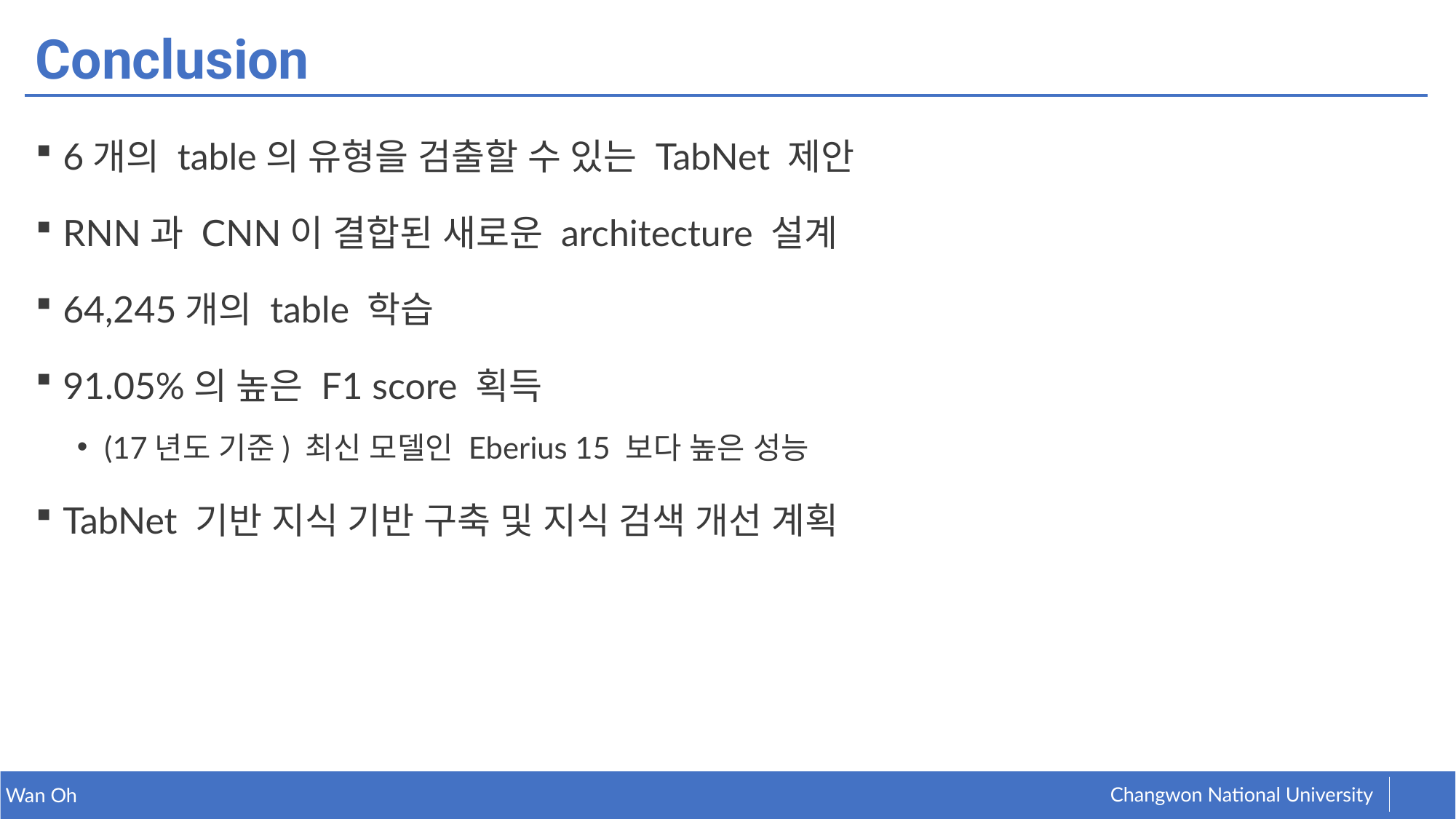

# Conclusion
6개의 table의 유형을 검출할 수 있는 TabNet 제안
RNN과 CNN이 결합된 새로운 architecture 설계
64,245개의 table 학습
91.05%의 높은 F1 score 획득
(17년도 기준) 최신 모델인 Eberius 15 보다 높은 성능
TabNet 기반 지식 기반 구축 및 지식 검색 개선 계획